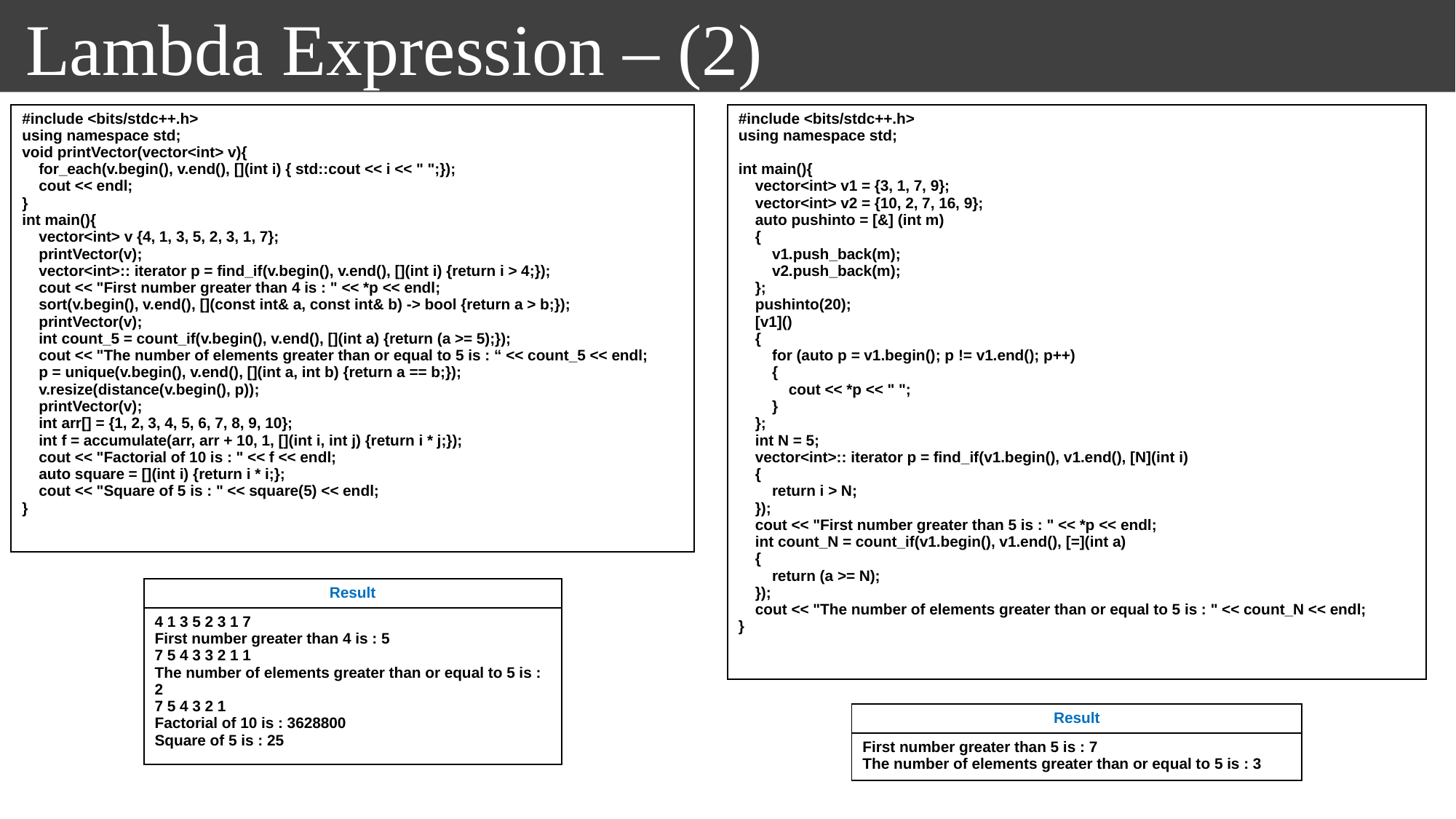

Lambda Expression – (2)
| #include <bits/stdc++.h> using namespace std; void printVector(vector<int> v){     for\_each(v.begin(), v.end(), [](int i) { std::cout << i << " ";});     cout << endl; } int main(){     vector<int> v {4, 1, 3, 5, 2, 3, 1, 7};     printVector(v);     vector<int>:: iterator p = find\_if(v.begin(), v.end(), [](int i) {return i > 4;});     cout << "First number greater than 4 is : " << \*p << endl;     sort(v.begin(), v.end(), [](const int& a, const int& b) -> bool {return a > b;});     printVector(v);     int count\_5 = count\_if(v.begin(), v.end(), [](int a) {return (a >= 5);});     cout << "The number of elements greater than or equal to 5 is : “ << count\_5 << endl;     p = unique(v.begin(), v.end(), [](int a, int b) {return a == b;});     v.resize(distance(v.begin(), p));     printVector(v);     int arr[] = {1, 2, 3, 4, 5, 6, 7, 8, 9, 10};     int f = accumulate(arr, arr + 10, 1, [](int i, int j) {return i \* j;});     cout << "Factorial of 10 is : " << f << endl;     auto square = [](int i) {return i \* i;};     cout << "Square of 5 is : " << square(5) << endl; } |
| --- |
| #include <bits/stdc++.h> using namespace std;   int main(){     vector<int> v1 = {3, 1, 7, 9};     vector<int> v2 = {10, 2, 7, 16, 9};     auto pushinto = [&] (int m)     {         v1.push\_back(m);         v2.push\_back(m);     };     pushinto(20);     [v1]()     {         for (auto p = v1.begin(); p != v1.end(); p++)         {             cout << \*p << " ";         }     };     int N = 5;     vector<int>:: iterator p = find\_if(v1.begin(), v1.end(), [N](int i)     {         return i > N;     });     cout << "First number greater than 5 is : " << \*p << endl;     int count\_N = count\_if(v1.begin(), v1.end(), [=](int a)     {         return (a >= N);     });     cout << "The number of elements greater than or equal to 5 is : " << count\_N << endl; } |
| --- |
| Main 내용 |
| --- |
| code |
| --- |
| Result |
| --- |
| Inside first\_space |
| Result |
| --- |
| 4 1 3 5 2 3 1 7 First number greater than 4 is : 5 7 5 4 3 3 2 1 1 The number of elements greater than or equal to 5 is : 2 7 5 4 3 2 1 Factorial of 10 is : 3628800 Square of 5 is : 25 |
| Result |
| --- |
| First number greater than 5 is : 7 The number of elements greater than or equal to 5 is : 3 |